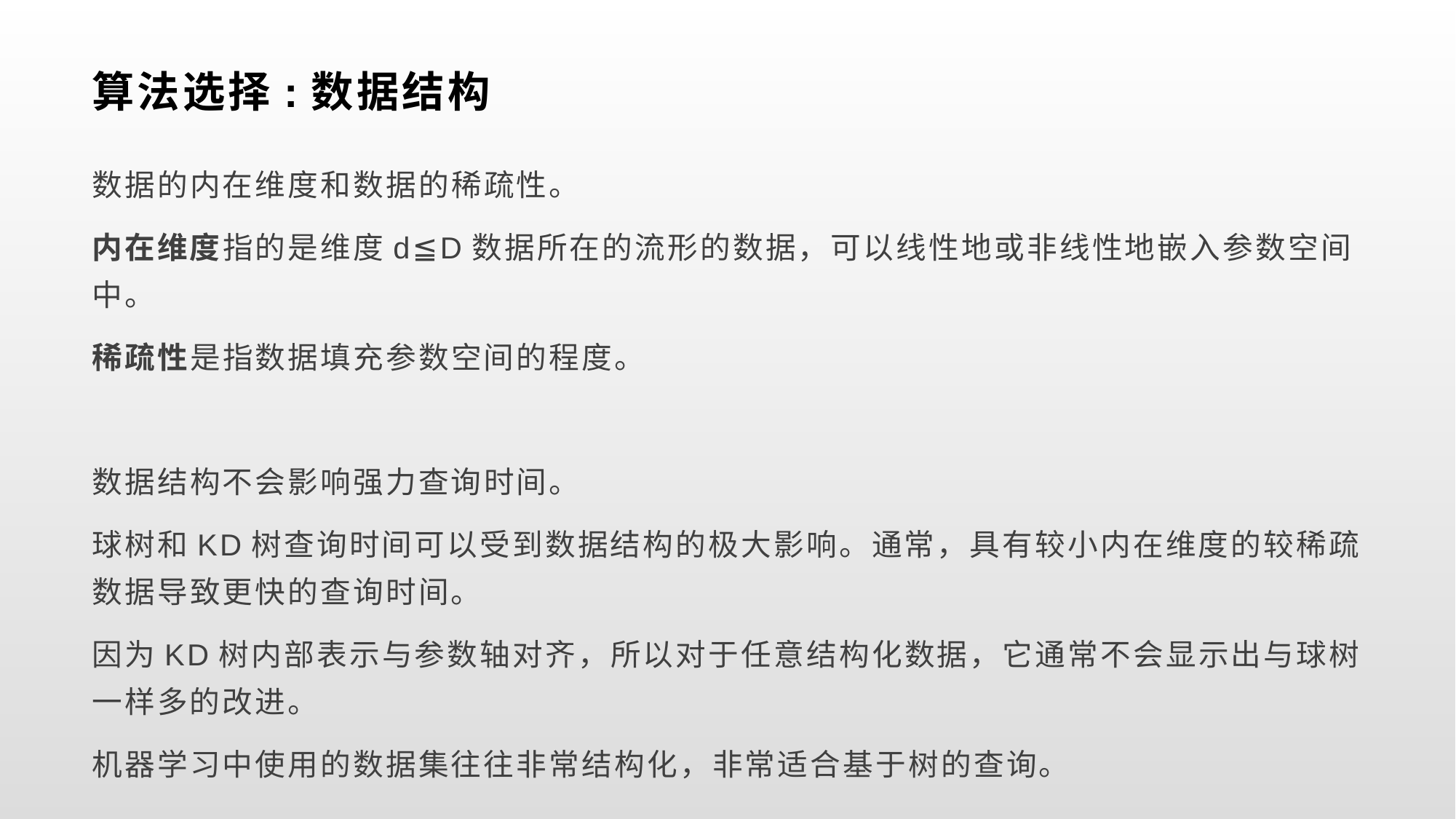

# 算法选择:数据结构
数据的内在维度和数据的稀疏性。
内在维度指的是维度d≦D数据所在的流形的数据，可以线性地或非线性地嵌入参数空间中。
稀疏性是指数据填充参数空间的程度。

数据结构不会影响强力查询时间。
球树和KD树查询时间可以受到数据结构的极大影响。通常，具有较小内在维度的较稀疏数据导致更快的查询时间。
因为KD树内部表示与参数轴对齐，所以对于任意结构化数据，它通常不会显示出与球树一样多的改进。
机器学习中使用的数据集往往非常结构化，非常适合基于树的查询。